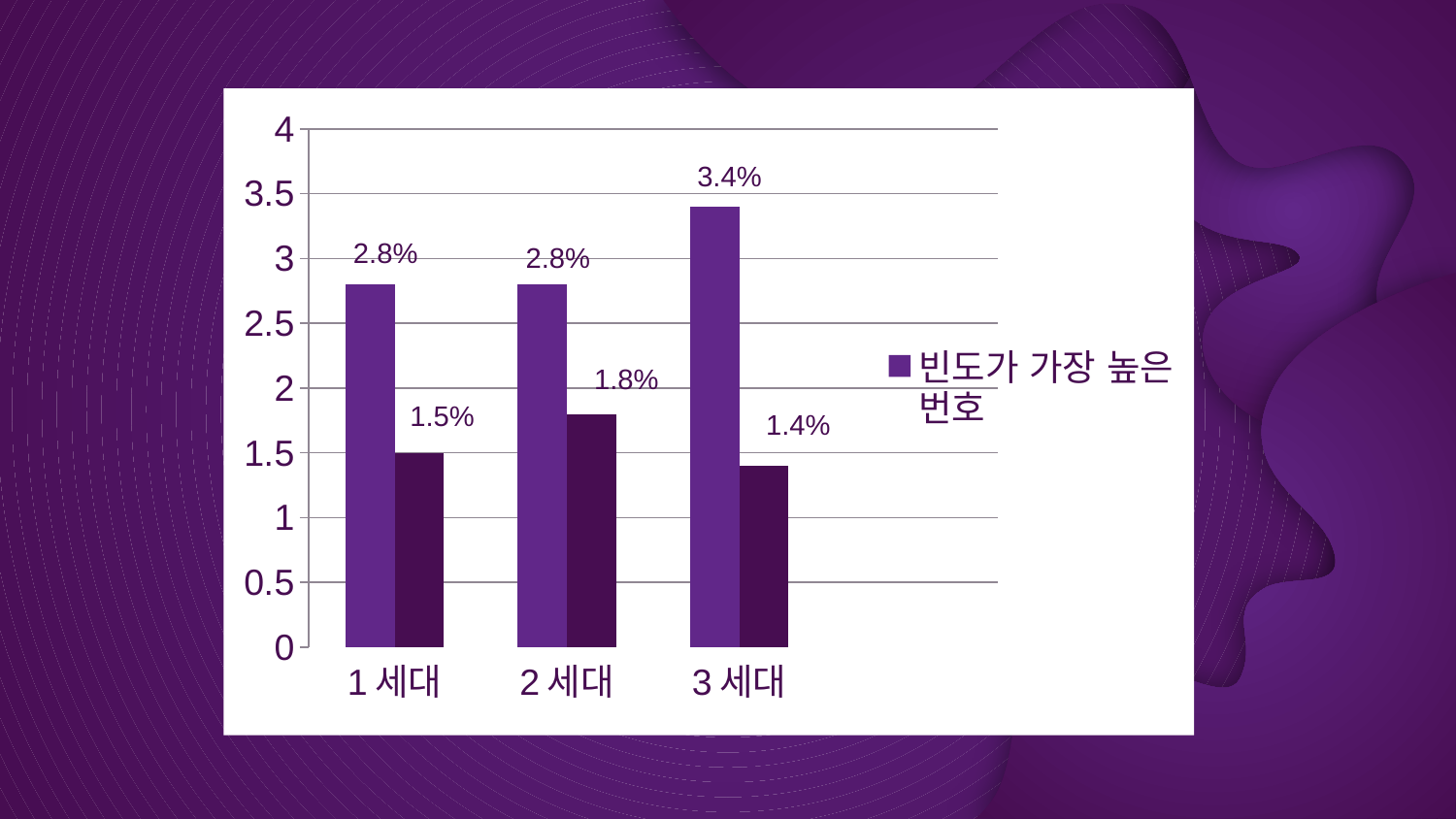

### Chart

| Category | 빈도가 가장 높은 번호 | 빈도가 가장 낮은 번호 |
|---|---|---|
| 1세대 | 2.8 | 1.5 |
| 2세대 | 2.8 | 1.8 |
| 3세대 | 3.4 | 1.4 |
3.4%
2.8%
2.8%
1.8%
1.5%
1.4%